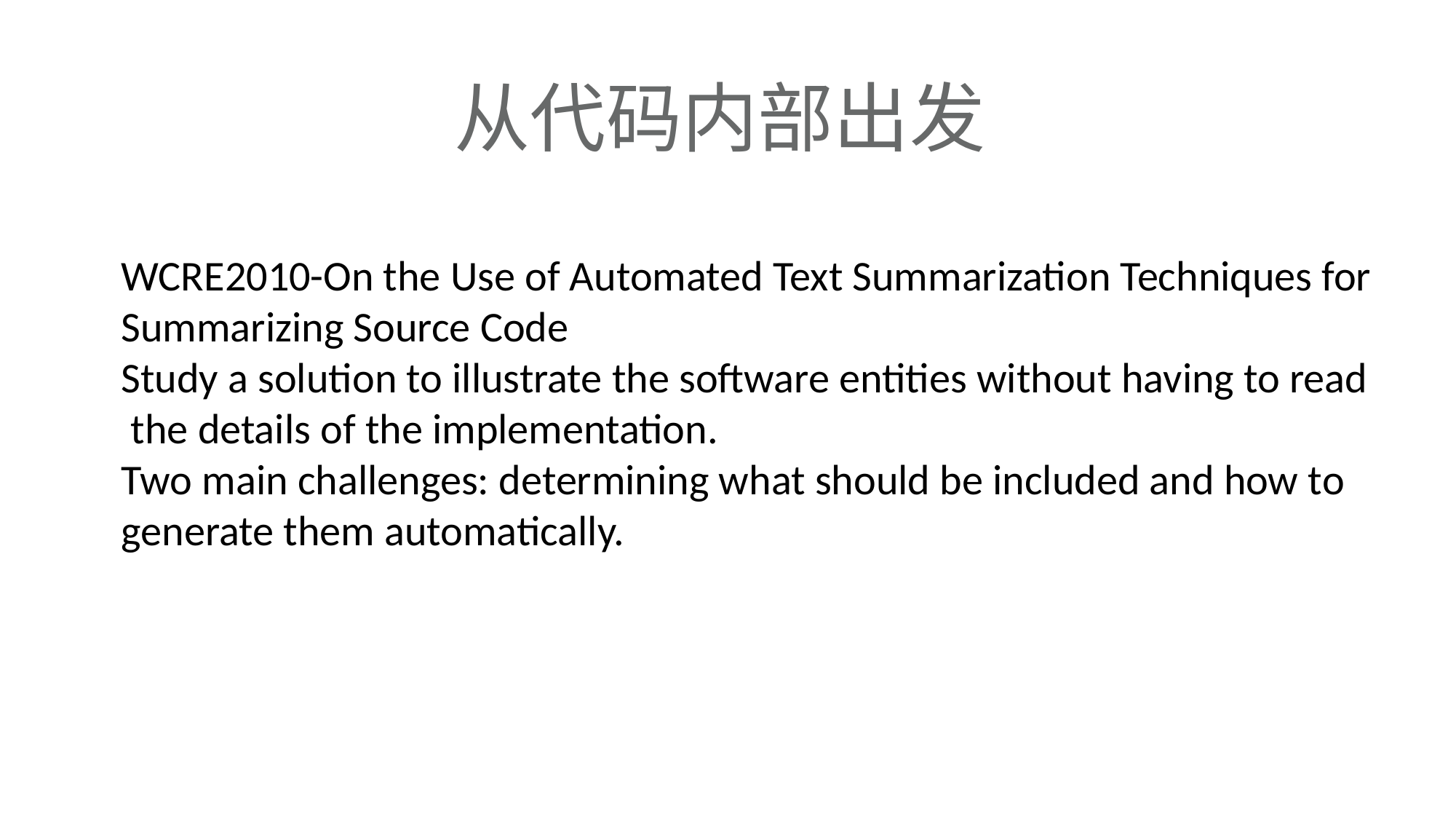

从代码内部出发
WCRE2010-On the Use of Automated Text Summarization Techniques for
Summarizing Source Code
Study a solution to illustrate the software entities without having to read
 the details of the implementation.
Two main challenges: determining what should be included and how to
generate them automatically.